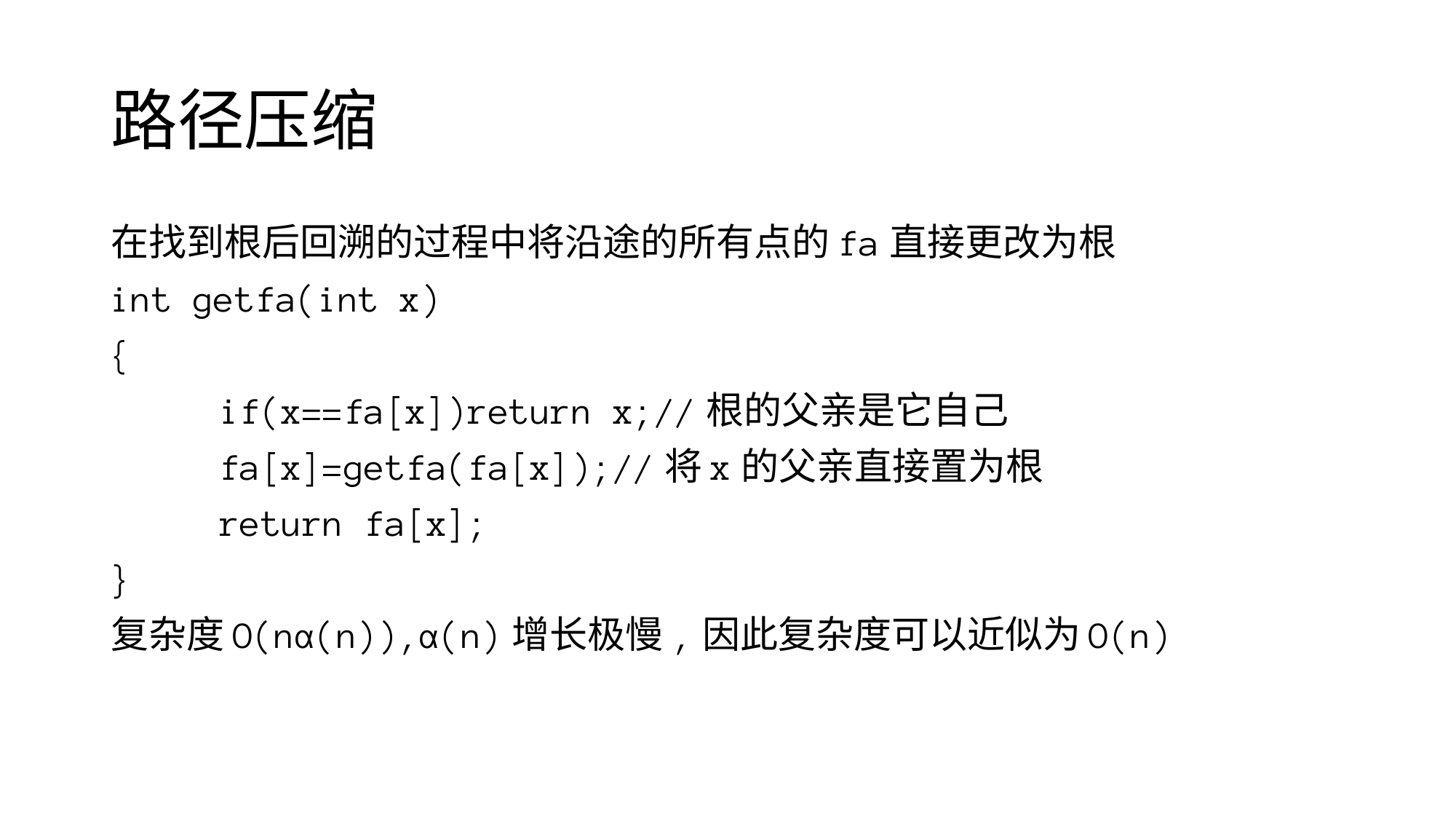

# 路径压缩
在找到根后回溯的过程中将沿途的所有点的fa直接更改为根
int getfa(int x)
{
	if(x==fa[x])return x;//根的父亲是它自己
	fa[x]=getfa(fa[x]);//将x的父亲直接置为根
	return fa[x];
}
复杂度O(nα(n)),α(n)增长极慢,因此复杂度可以近似为O(n)